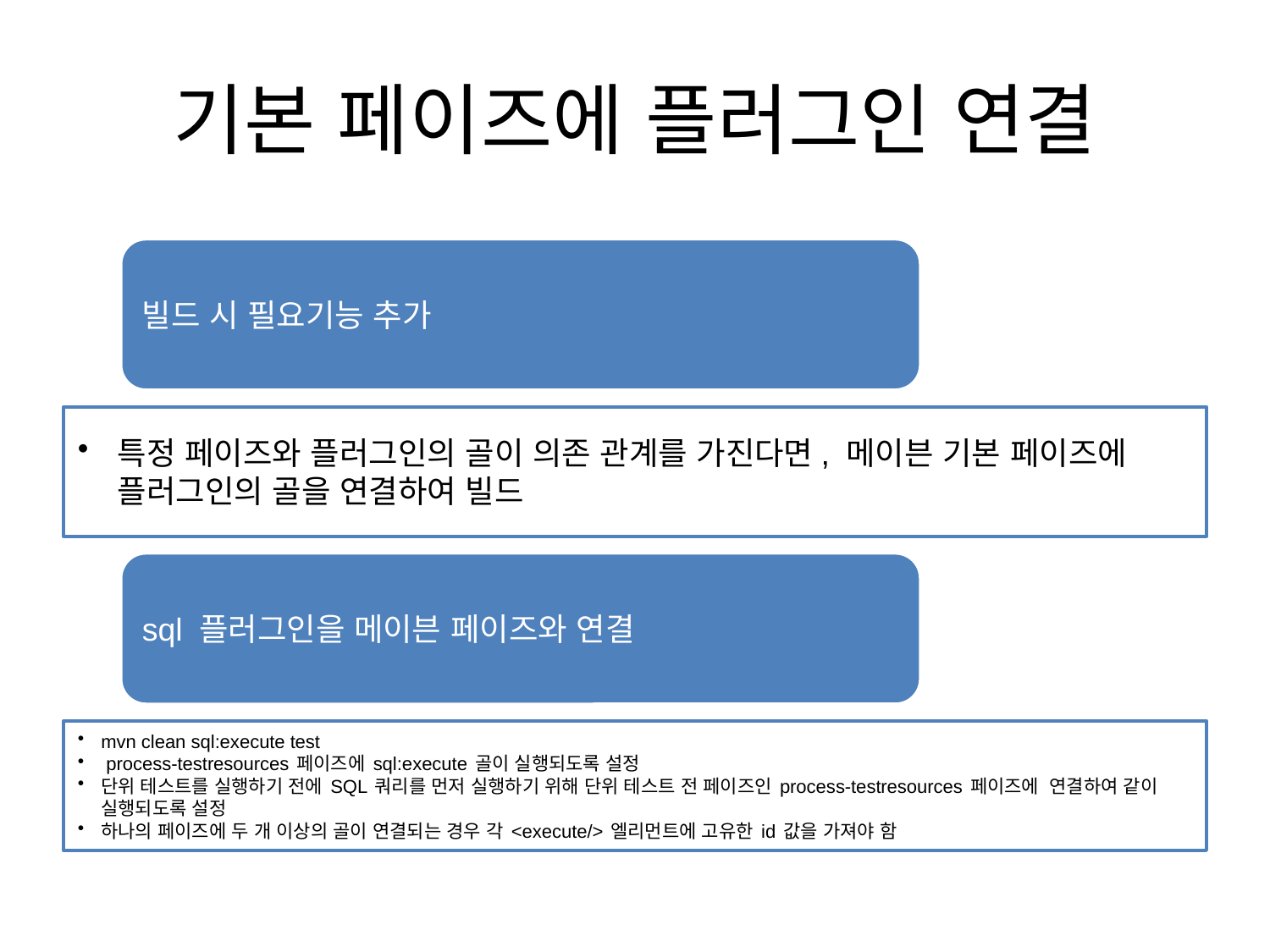

# 기본 페이즈에 플러그인 연결
빌드 시 필요기능 추가
sql 플러그인을 메이븐 페이즈와 연결
특정 페이즈와 플러그인의 골이 의존 관계를 가진다면, 메이븐 기본 페이즈에 플러그인의 골을 연결하여 빌드
mvn clean sql:execute test
 process-testresources 페이즈에 sql:execute 골이 실행되도록 설정
단위 테스트를 실행하기 전에 SQL 쿼리를 먼저 실행하기 위해 단위 테스트 전 페이즈인 process-testresources 페이즈에  연결하여 같이 실행되도록 설정
하나의 페이즈에 두 개 이상의 골이 연결되는 경우 각 <execute/> 엘리먼트에 고유한 id 값을 가져야 함